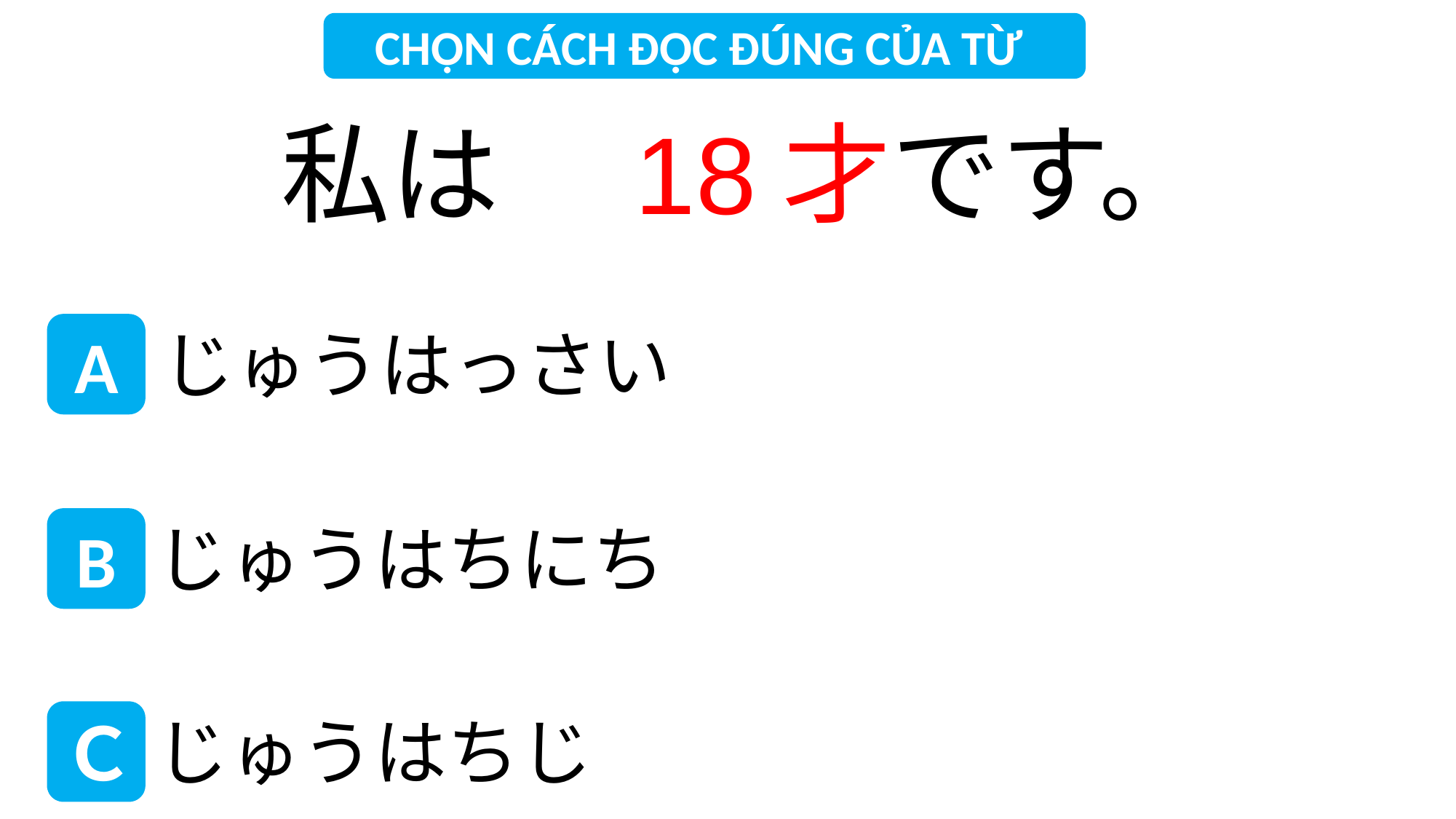

CHỌN CÁCH ĐỌC ĐÚNG CỦA TỪ
私は　18才です。
じゅうはっさい
A
B
じゅうはちにち
Ｃ
じゅうはちじ